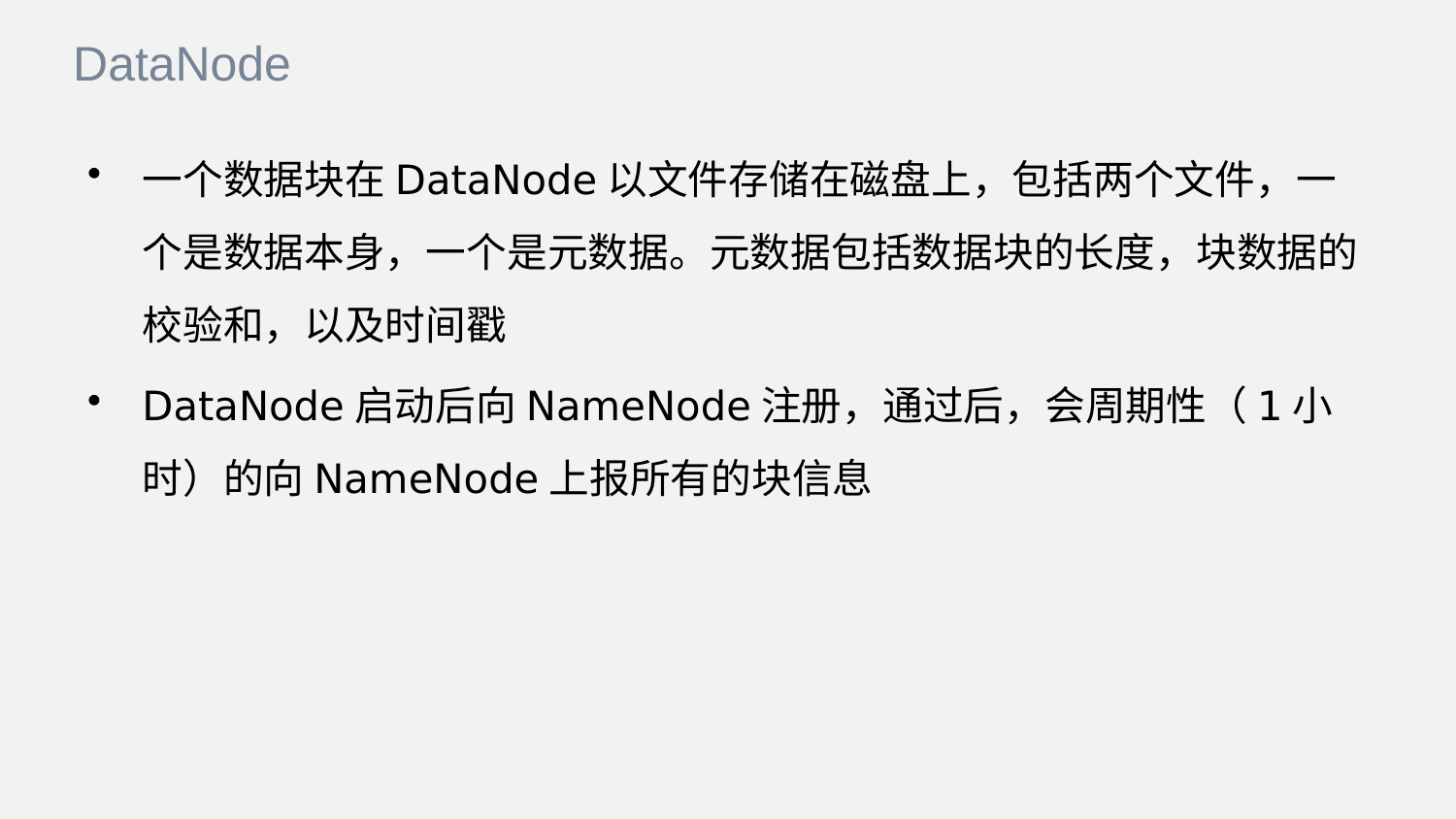

DataNode
一个数据块在DataNode以文件存储在磁盘上，包括两个文件，一个是数据本身，一个是元数据。元数据包括数据块的长度，块数据的校验和，以及时间戳
DataNode启动后向NameNode注册，通过后，会周期性（1小时）的向NameNode上报所有的块信息